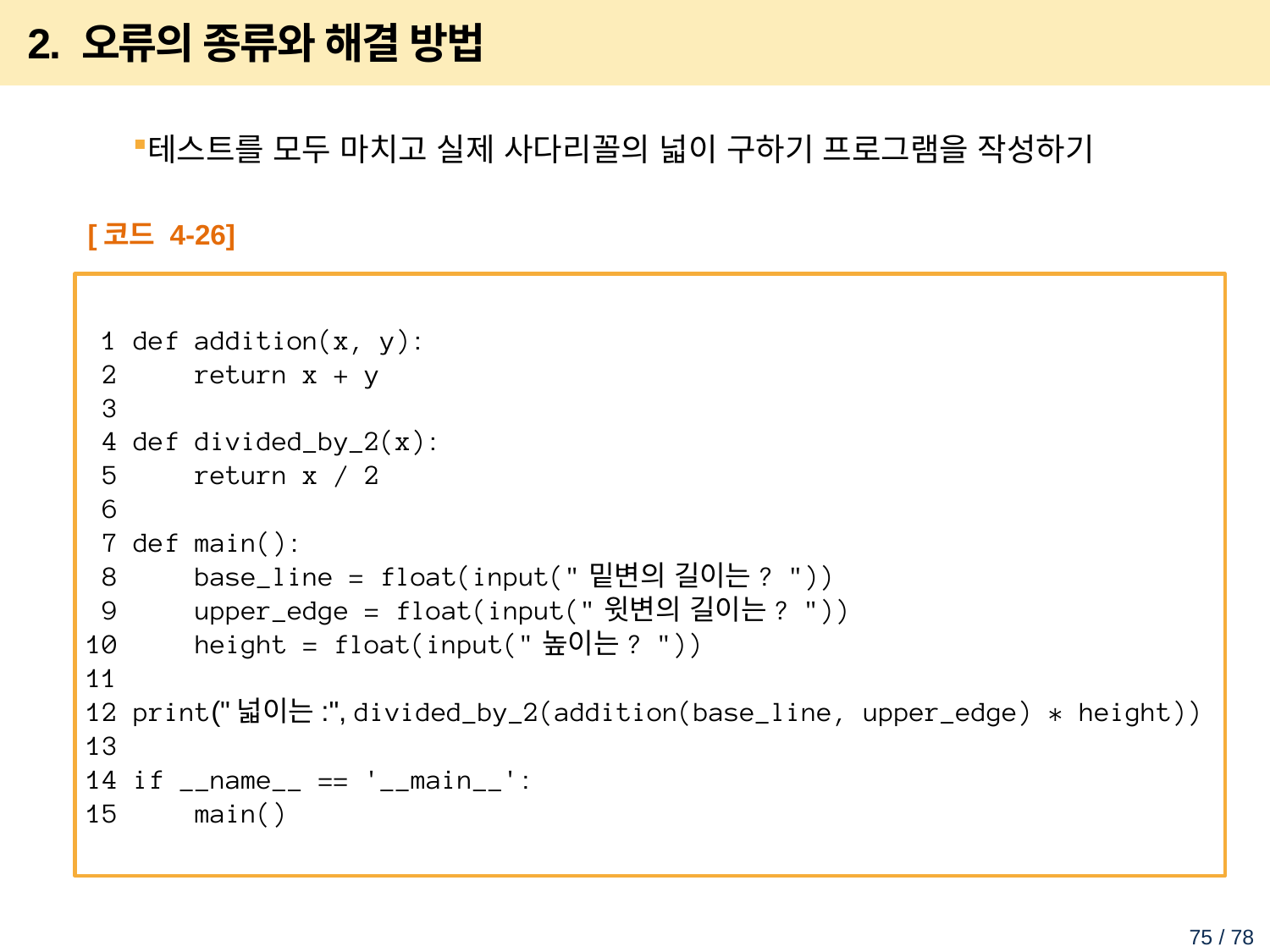

# 2. 오류의 종류와 해결 방법
테스트를 모두 마치고 실제 사다리꼴의 넓이 구하기 프로그램을 작성하기

[코드 4-26]
 1 def addition(x, y):
 2     return x + y
 3
 4 def divided_by_2(x):
 5     return x / 2
 6
 7 def main():
 8     base_line = float(input("밑변의 길이는? "))
 9     upper_edge = float(input("윗변의 길이는? "))
10     height = float(input("높이는? "))
11
12 print("넓이는:", divided_by_2(addition(base_line, upper_edge) * height))
13
14 if __name__ == '__main__':
15     main()